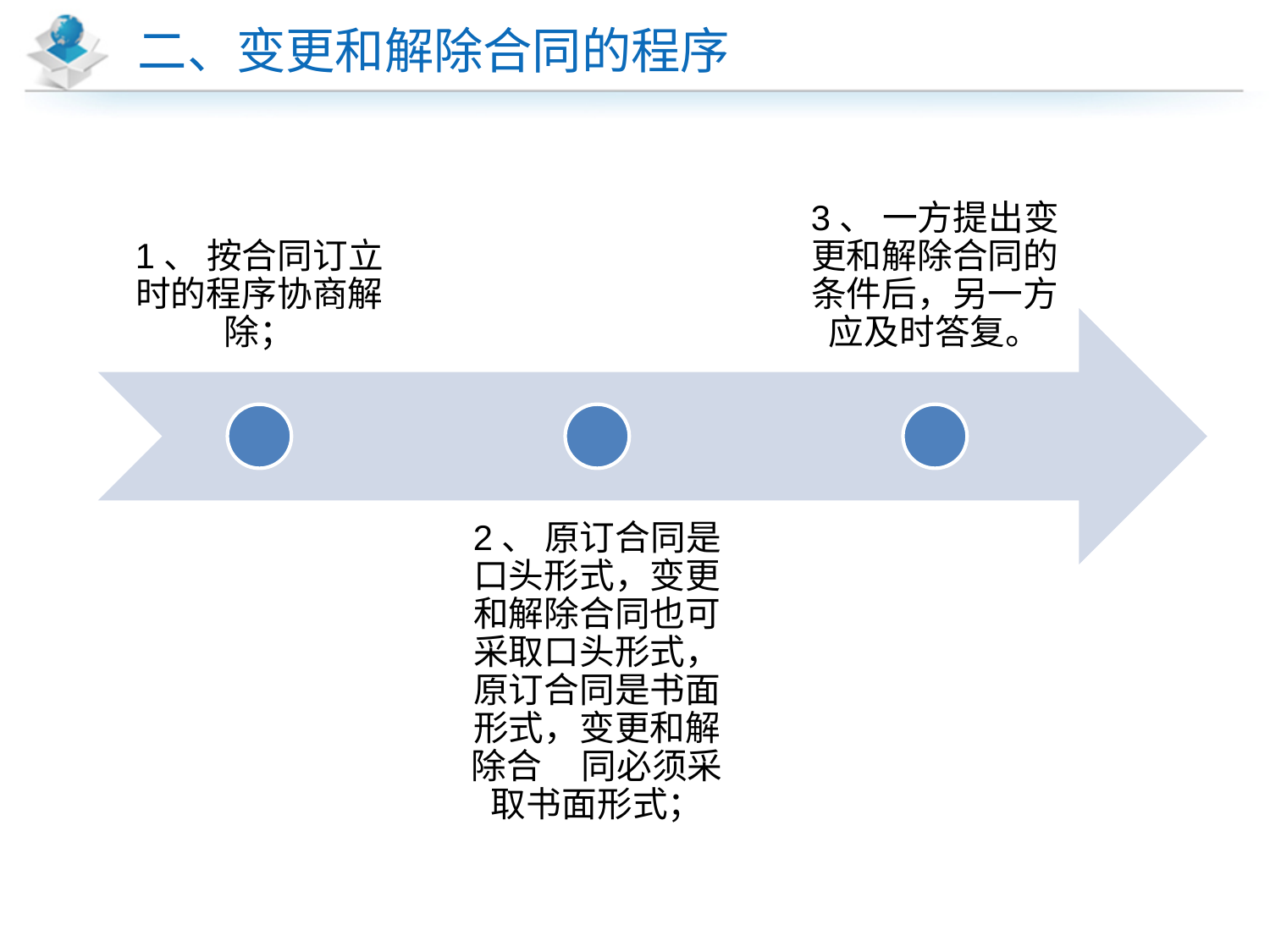

# 二、变更和解除合同的程序
1、 按合同订立时的程序协商解除；
2、 原订合同是口头形式，变更和解除合同也可采取口头形式，原订合同是书面形式，变更和解除合     同必须采取书面形式；
3、 一方提出变更和解除合同的条件后，另一方应及时答复。